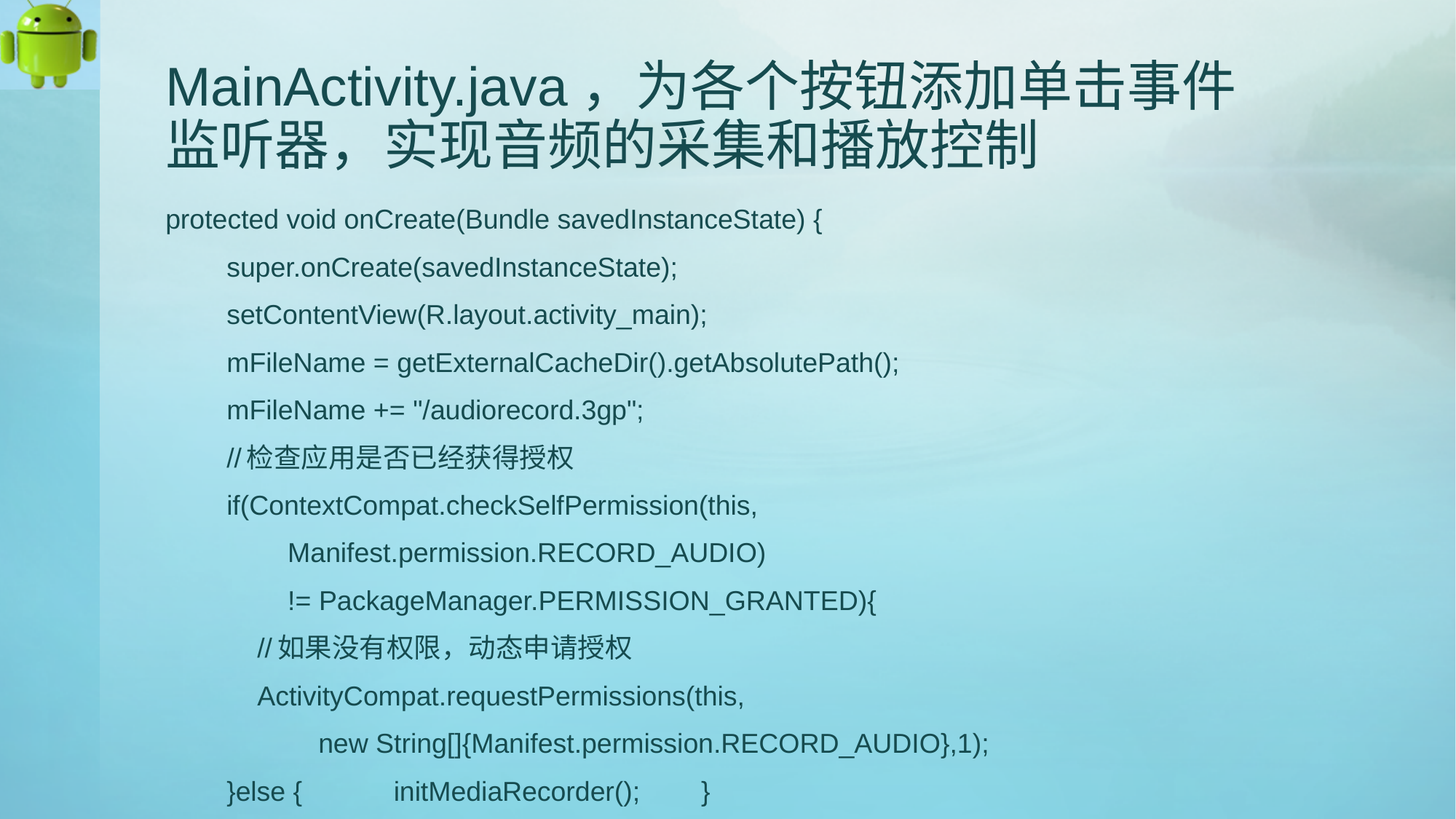

# MainActivity.java，为各个按钮添加单击事件监听器，实现音频的采集和播放控制
protected void onCreate(Bundle savedInstanceState) {
        super.onCreate(savedInstanceState);
        setContentView(R.layout.activity_main);
        mFileName = getExternalCacheDir().getAbsolutePath();
        mFileName += "/audiorecord.3gp";
        //检查应用是否已经获得授权
        if(ContextCompat.checkSelfPermission(this,
                Manifest.permission.RECORD_AUDIO)
                != PackageManager.PERMISSION_GRANTED){
            //如果没有权限，动态申请授权
            ActivityCompat.requestPermissions(this,
                    new String[]{Manifest.permission.RECORD_AUDIO},1);
        }else {            initMediaRecorder();        }